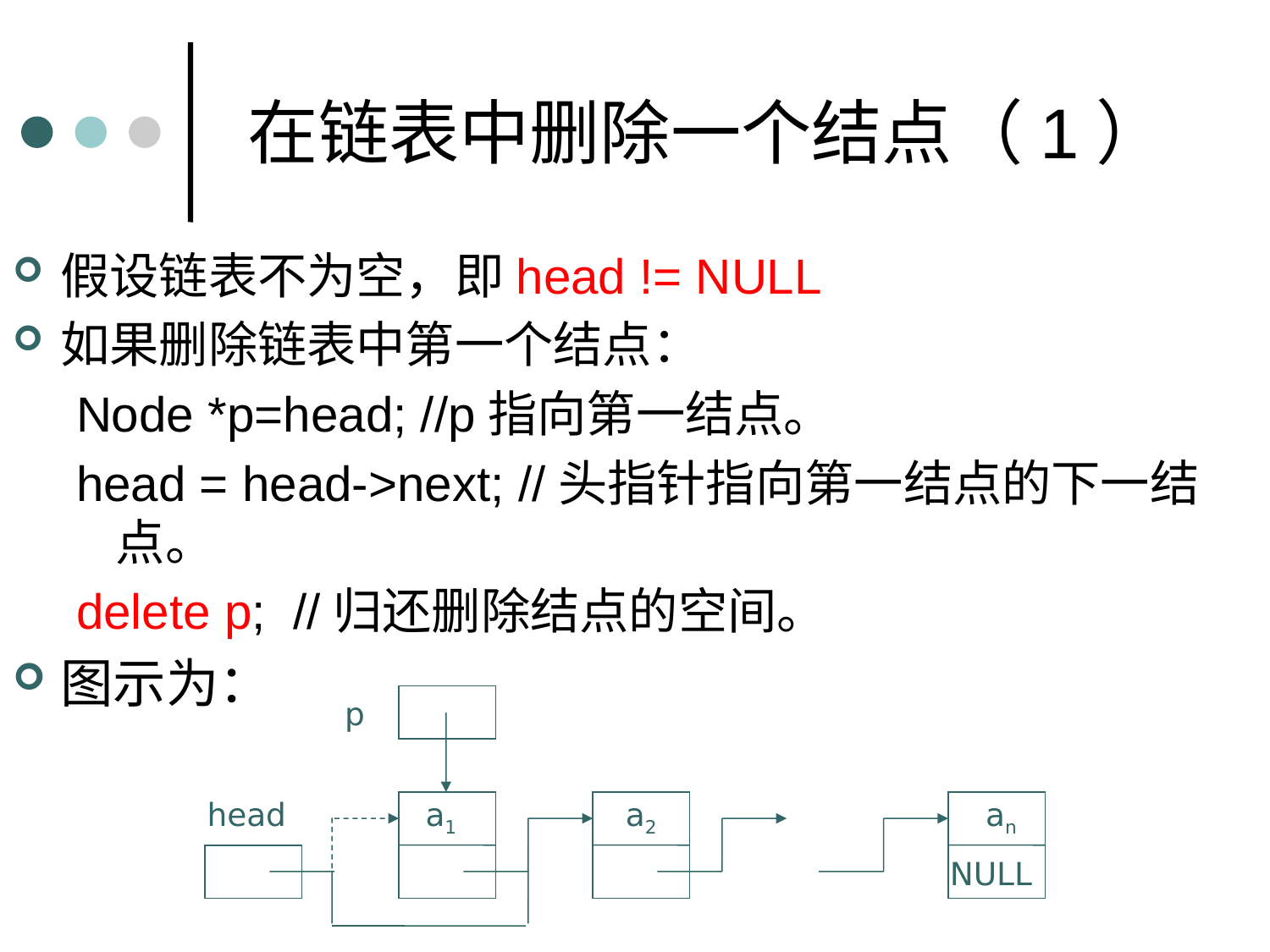

在链表中删除一个结点（1）
假设链表不为空，即head != NULL
如果删除链表中第一个结点：
Node *p=head; //p指向第一结点。
head = head->next; //头指针指向第一结点的下一结点。
delete p;  //归还删除结点的空间。
图示为：

p
head
a1
a2
an
NULL